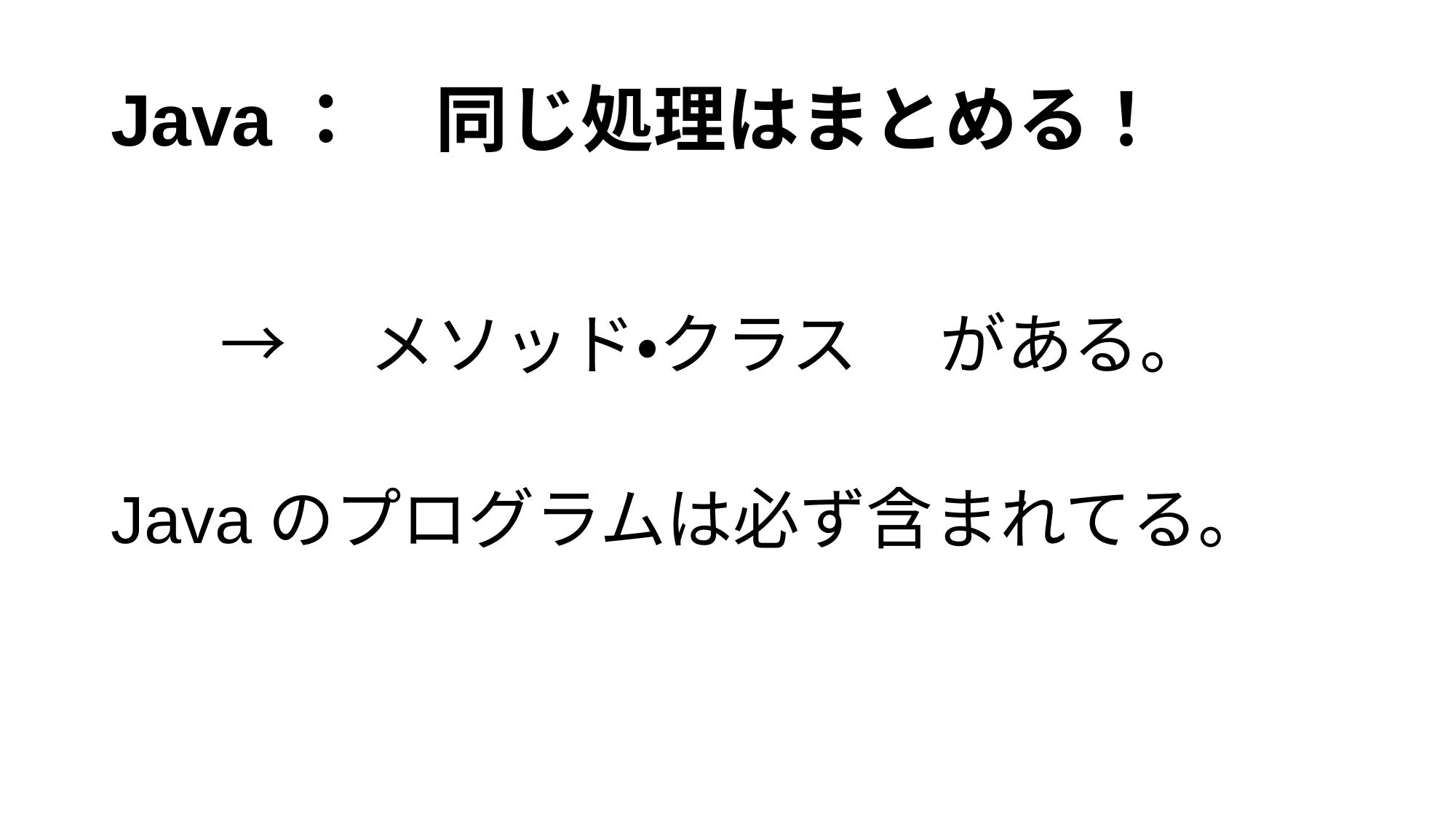

# Java：　同じ処理はまとめる！

	→　メソッド・クラス 　がある。

Javaのプログラムは必ず含まれてる。